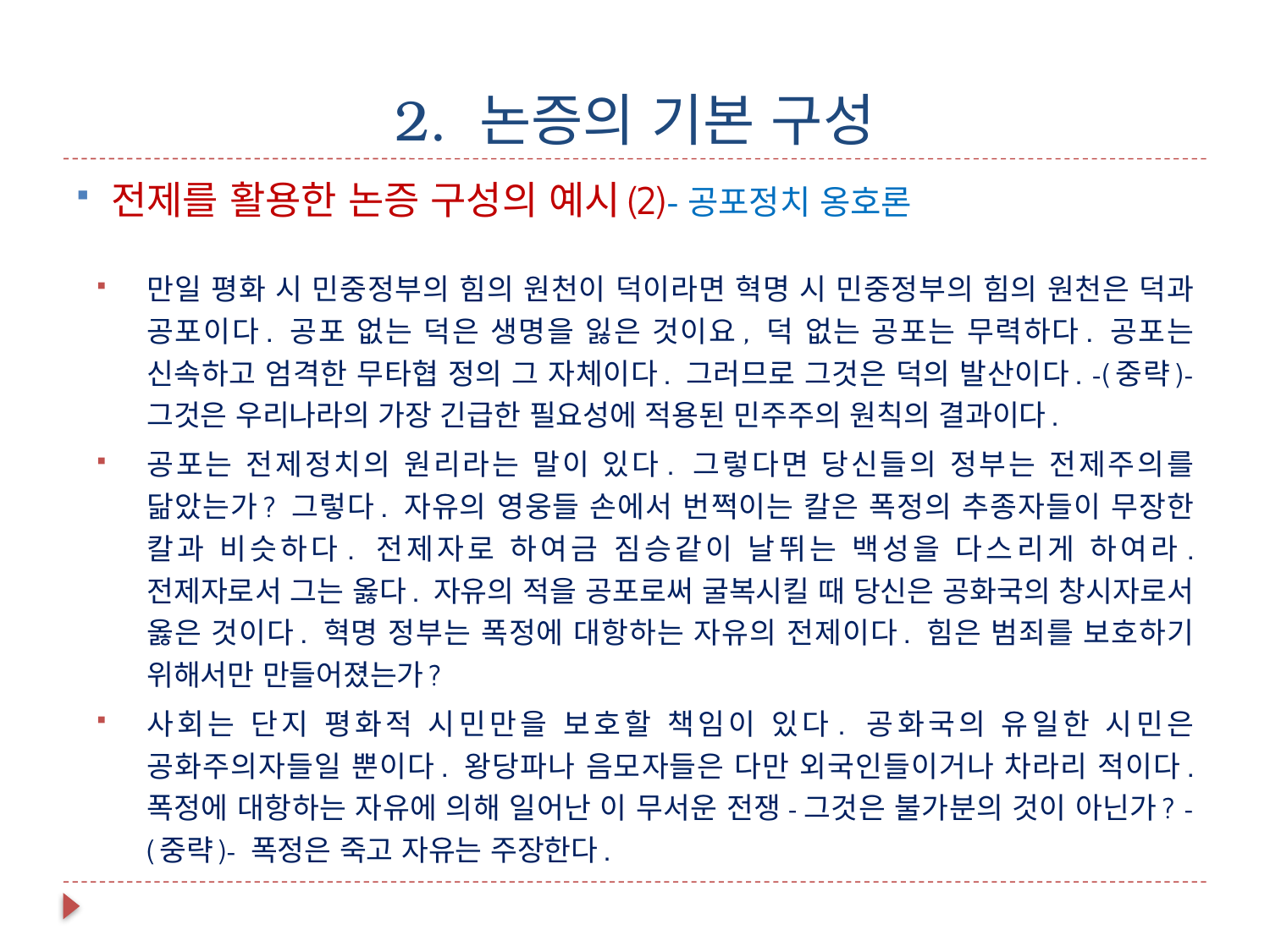

# 2. 논증의 기본 구성
전제를 활용한 논증 구성의 예시(2)-공포정치 옹호론

만일 평화 시 민중정부의 힘의 원천이 덕이라면 혁명 시 민중정부의 힘의 원천은 덕과 공포이다. 공포 없는 덕은 생명을 잃은 것이요, 덕 없는 공포는 무력하다. 공포는 신속하고 엄격한 무타협 정의 그 자체이다. 그러므로 그것은 덕의 발산이다. -(중략)- 그것은 우리나라의 가장 긴급한 필요성에 적용된 민주주의 원칙의 결과이다.
공포는 전제정치의 원리라는 말이 있다. 그렇다면 당신들의 정부는 전제주의를 닮았는가? 그렇다. 자유의 영웅들 손에서 번쩍이는 칼은 폭정의 추종자들이 무장한 칼과 비슷하다. 전제자로 하여금 짐승같이 날뛰는 백성을 다스리게 하여라. 전제자로서 그는 옳다. 자유의 적을 공포로써 굴복시킬 때 당신은 공화국의 창시자로서 옳은 것이다. 혁명 정부는 폭정에 대항하는 자유의 전제이다. 힘은 범죄를 보호하기 위해서만 만들어졌는가?
사회는 단지 평화적 시민만을 보호할 책임이 있다. 공화국의 유일한 시민은 공화주의자들일 뿐이다. 왕당파나 음모자들은 다만 외국인들이거나 차라리 적이다. 폭정에 대항하는 자유에 의해 일어난 이 무서운 전쟁-그것은 불가분의 것이 아닌가? -(중략)- 폭정은 죽고 자유는 주장한다.